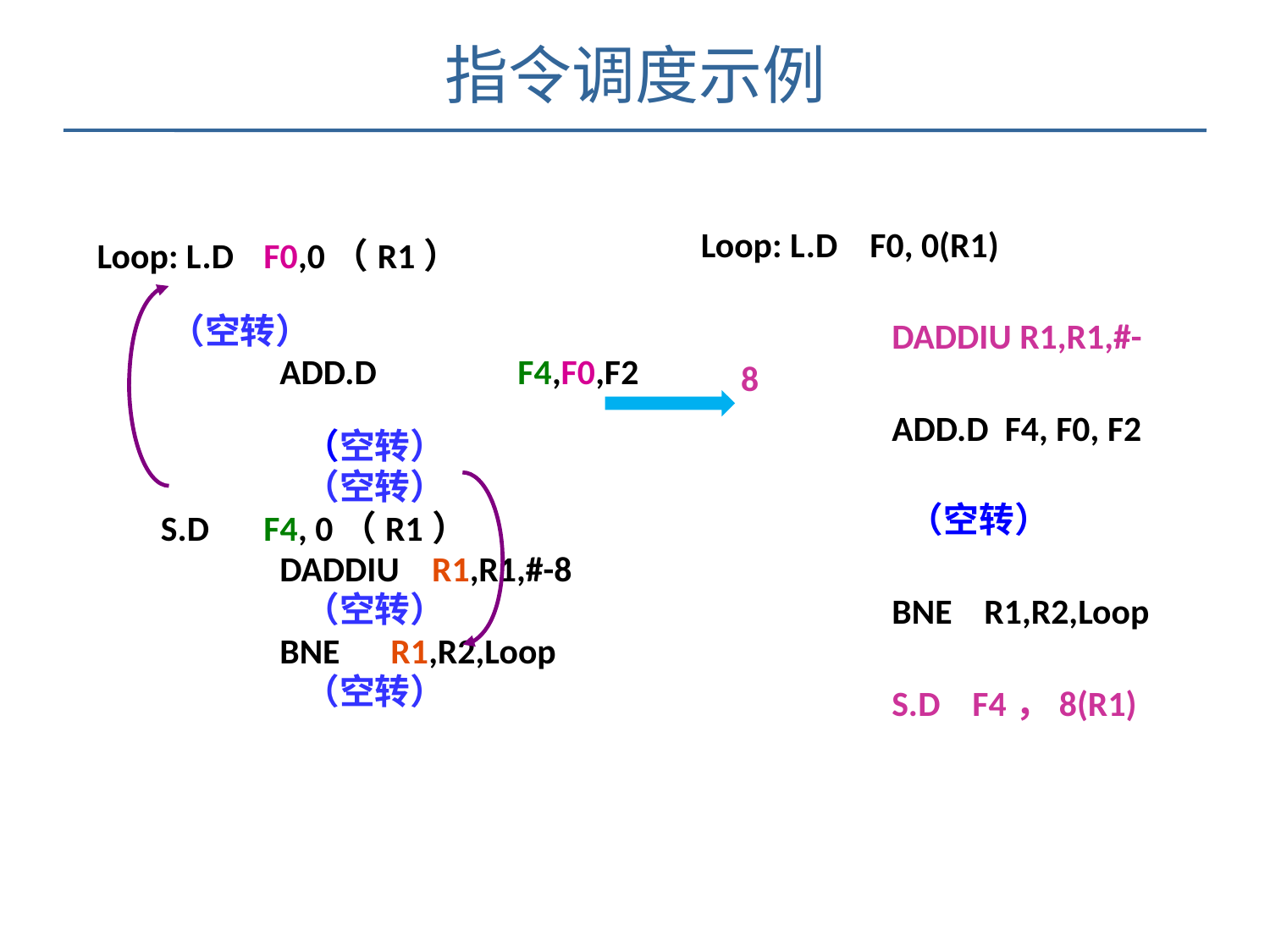

指令调度示例

Loop: L.D    F0, 0(R1)
		   DADDIU R1,R1,#-8
		   ADD.D  F4, F0, F2
		    （空转）
		   BNE    R1,R2,Loop
		   S.D    F4，8(R1)

  Loop: L.D	  F0,0（R1）
          （空转）
		    ADD.D	  F4,F0,F2
		      （空转）
		      （空转）
	     S.D	  F4, 0（R1）
		    DADDIU    R1,R1,#-8
		      （空转）
		    BNE	  R1,R2,Loop
		      （空转）